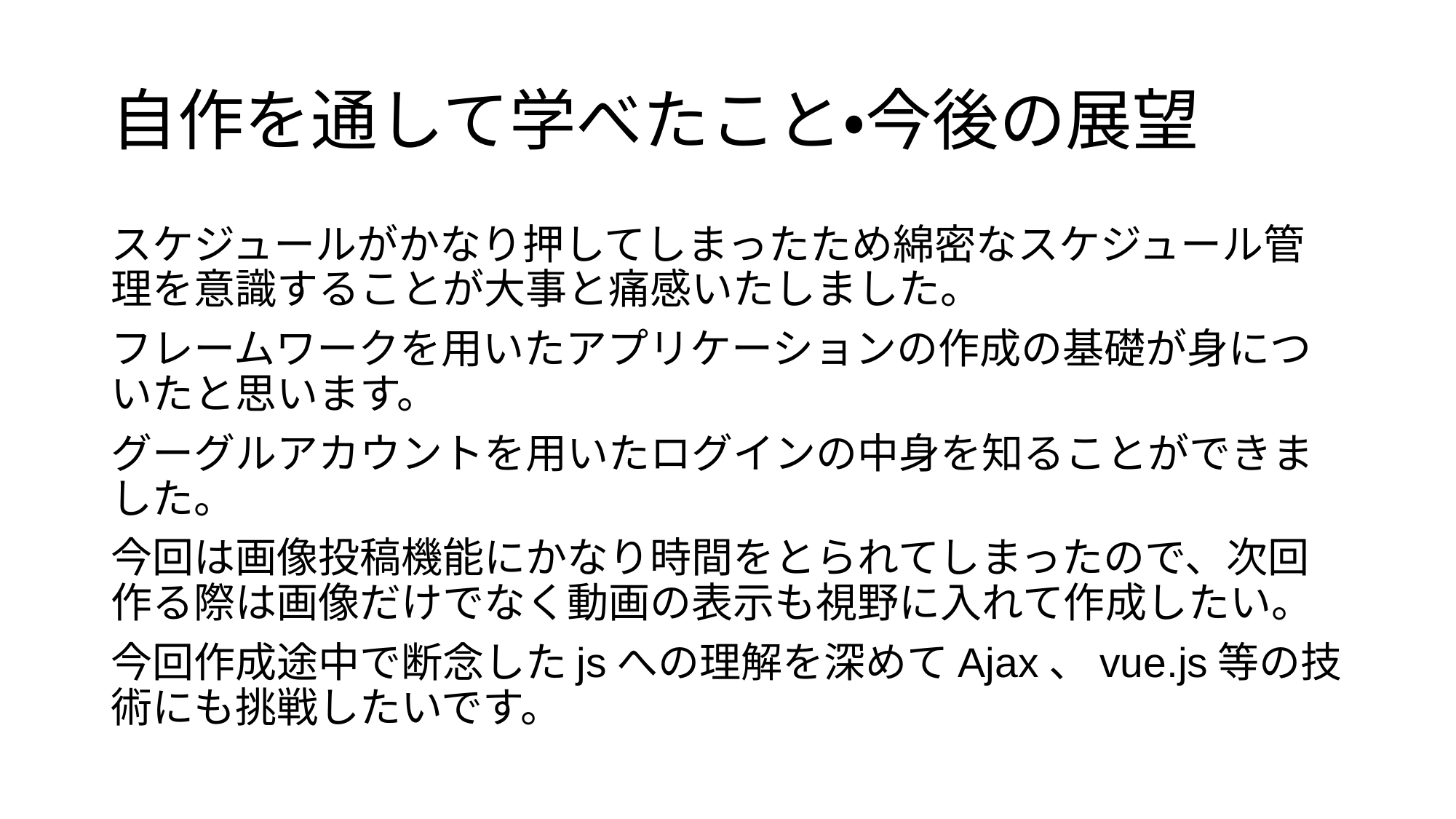

# 自作を通して学べたこと・今後の展望
スケジュールがかなり押してしまったため綿密なスケジュール管理を意識することが大事と痛感いたしました。
フレームワークを用いたアプリケーションの作成の基礎が身についたと思います。
グーグルアカウントを用いたログインの中身を知ることができました。
今回は画像投稿機能にかなり時間をとられてしまったので、次回作る際は画像だけでなく動画の表示も視野に入れて作成したい。
今回作成途中で断念したjsへの理解を深めてAjax、vue.js等の技術にも挑戦したいです。